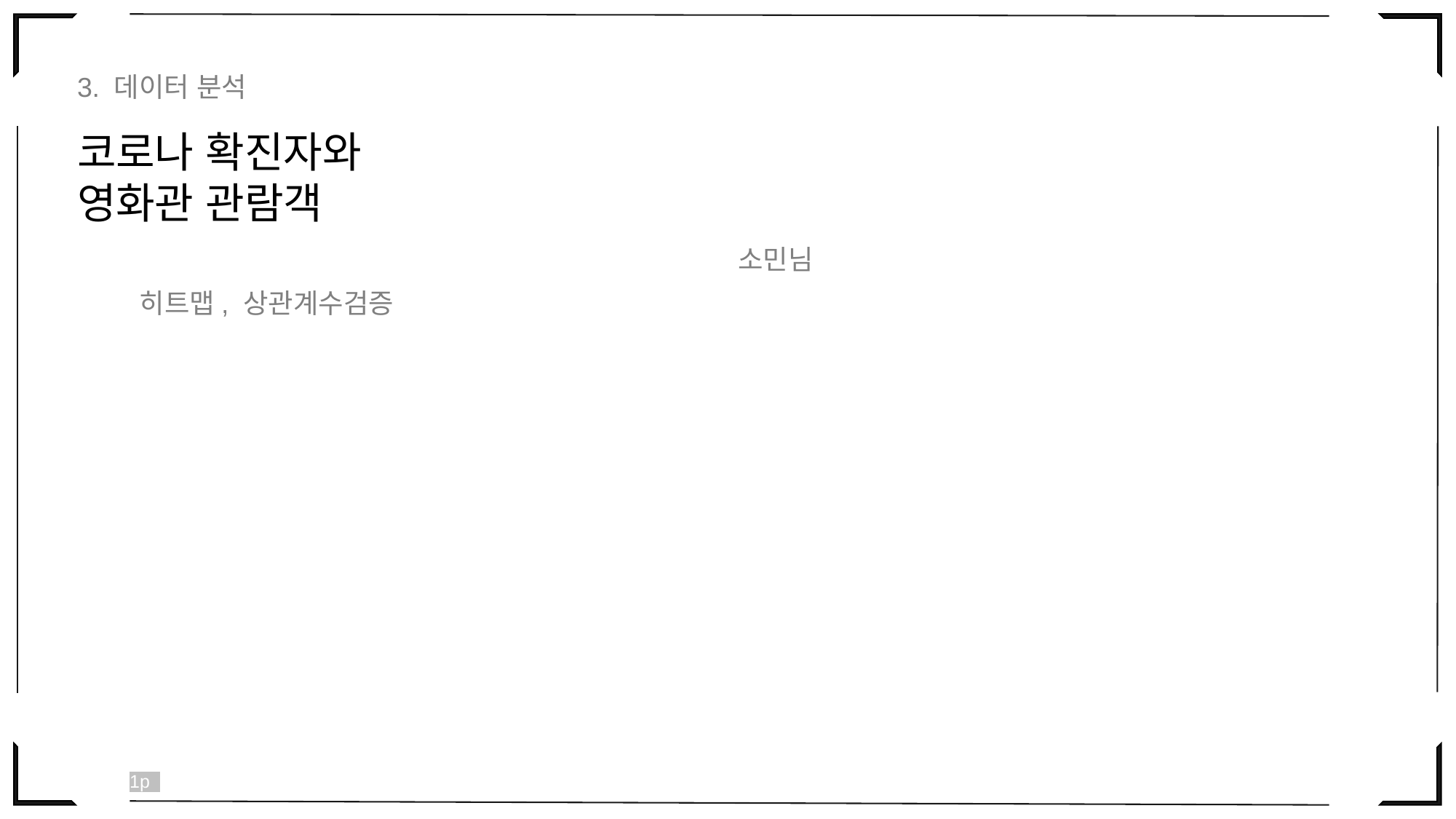

3. 데이터 분석
코로나 확진자와 영화관 관람객
소민님
히트맵, 상관계수검증
1p